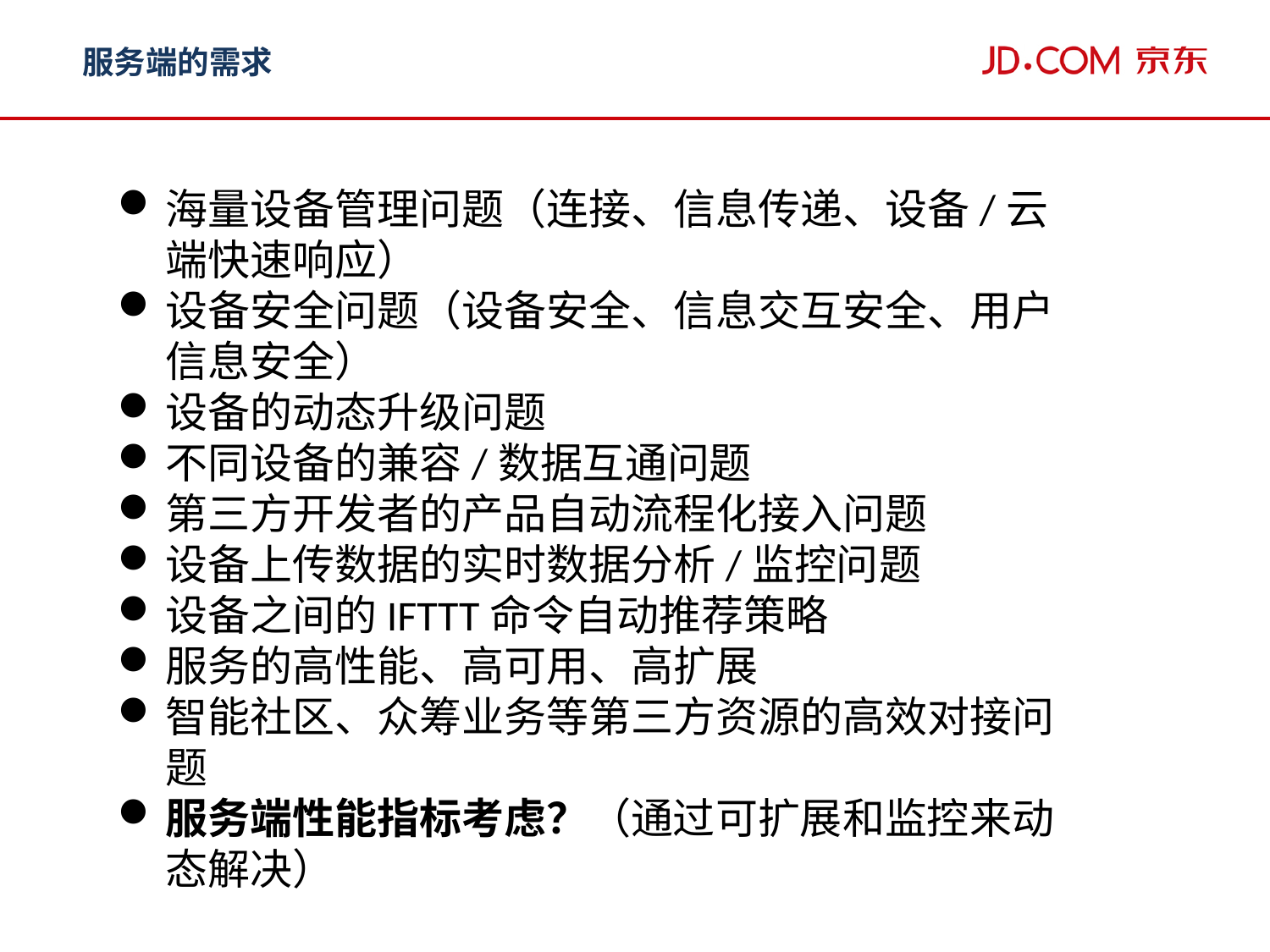

服务端的需求
海量设备管理问题（连接、信息传递、设备/云端快速响应）
设备安全问题（设备安全、信息交互安全、用户信息安全）
设备的动态升级问题
不同设备的兼容/数据互通问题
第三方开发者的产品自动流程化接入问题
设备上传数据的实时数据分析/监控问题
设备之间的IFTTT命令自动推荐策略
服务的高性能、高可用、高扩展
智能社区、众筹业务等第三方资源的高效对接问题
服务端性能指标考虑？（通过可扩展和监控来动态解决）